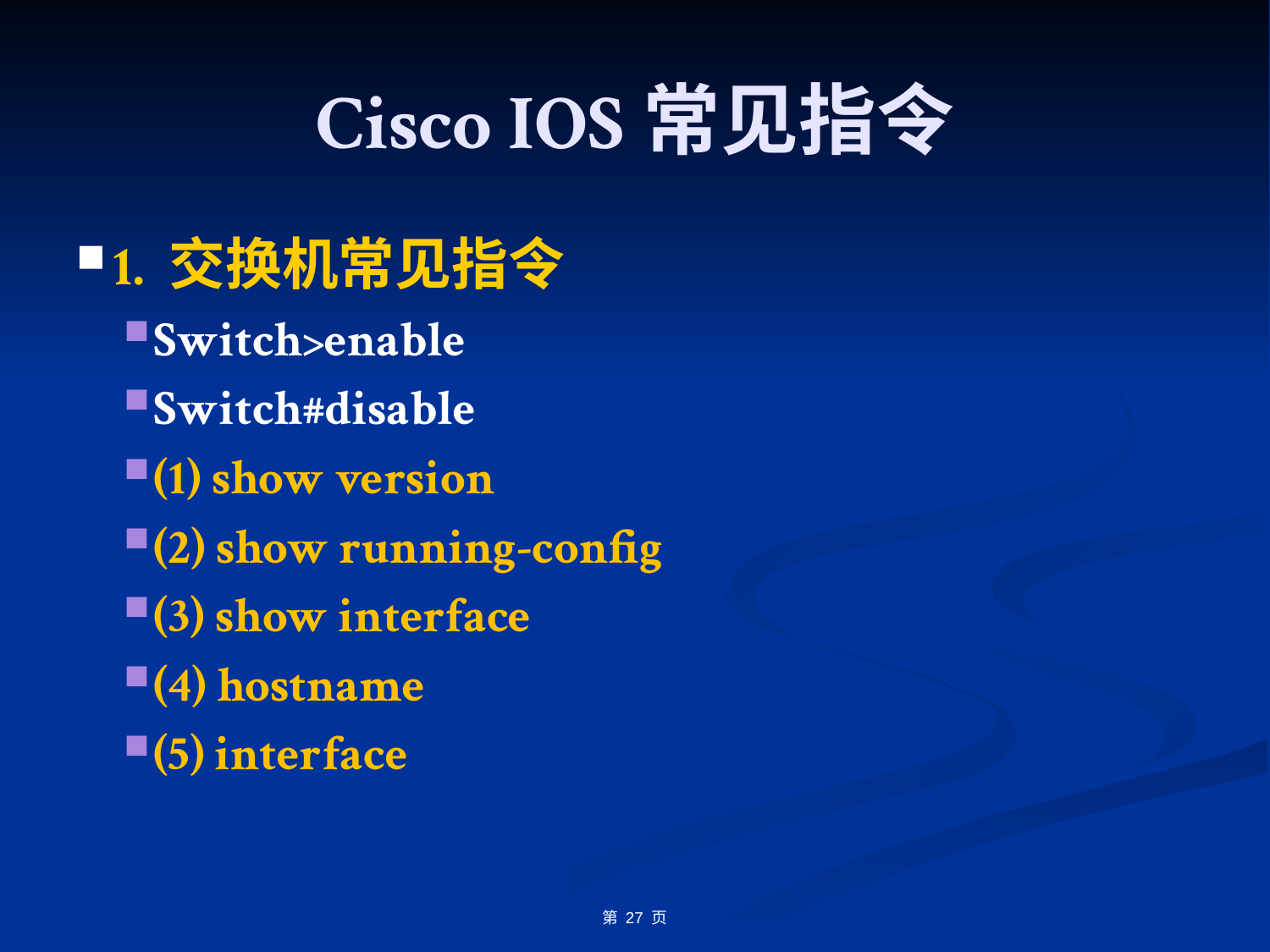

# Cisco IOS常见指令
1. 交换机常见指令
Switch>enable
Switch#disable
(1) show version
(2) show running-config
(3) show interface
(4) hostname
(5) interface

第 27 页